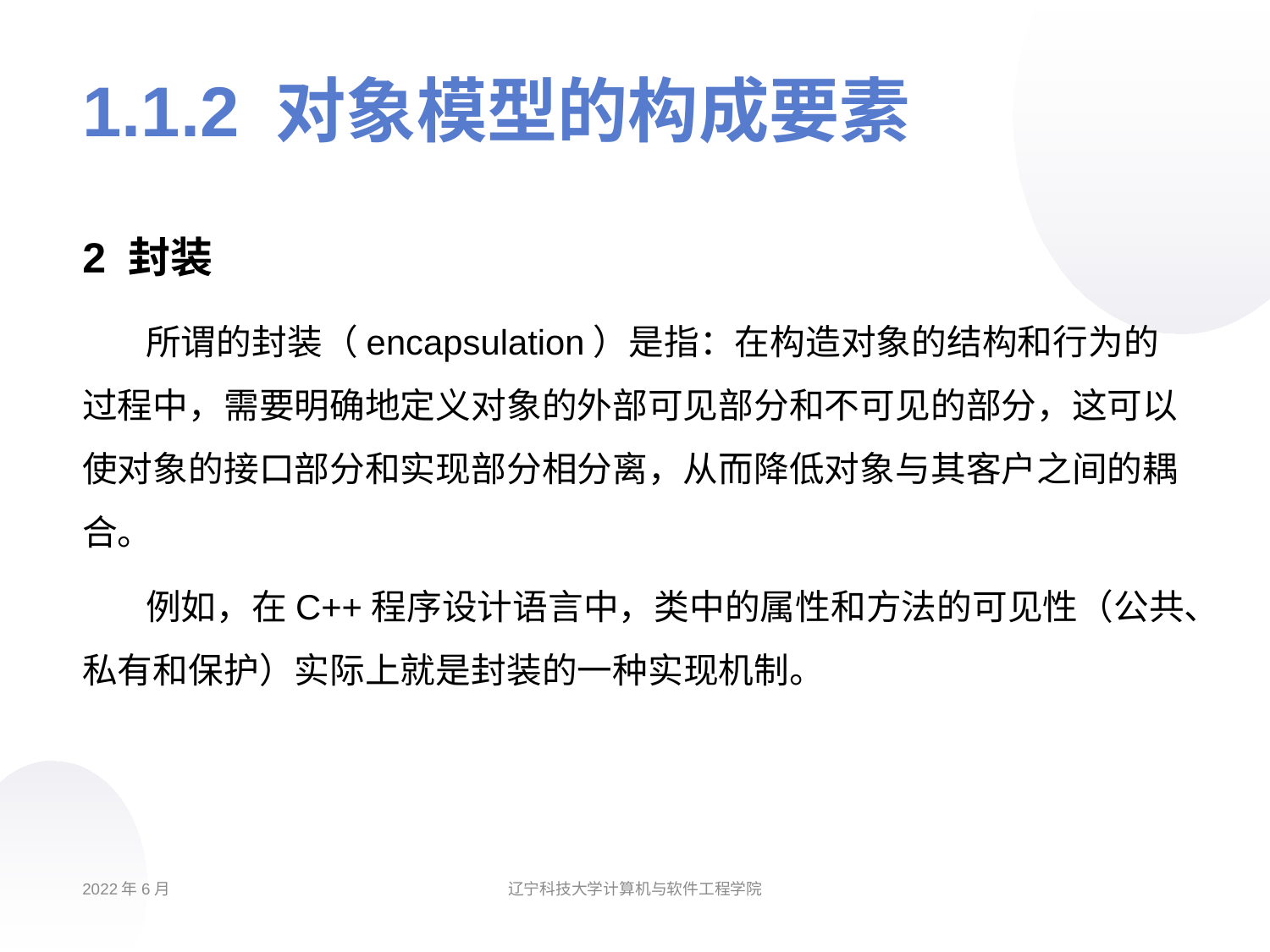

# 1.1.2 对象模型的构成要素
2 封装
所谓的封装（encapsulation）是指：在构造对象的结构和行为的过程中，需要明确地定义对象的外部可见部分和不可见的部分，这可以使对象的接口部分和实现部分相分离，从而降低对象与其客户之间的耦合。
例如，在C++程序设计语言中，类中的属性和方法的可见性（公共、私有和保护）实际上就是封装的一种实现机制。

2022年6月
辽宁科技大学计算机与软件工程学院
32